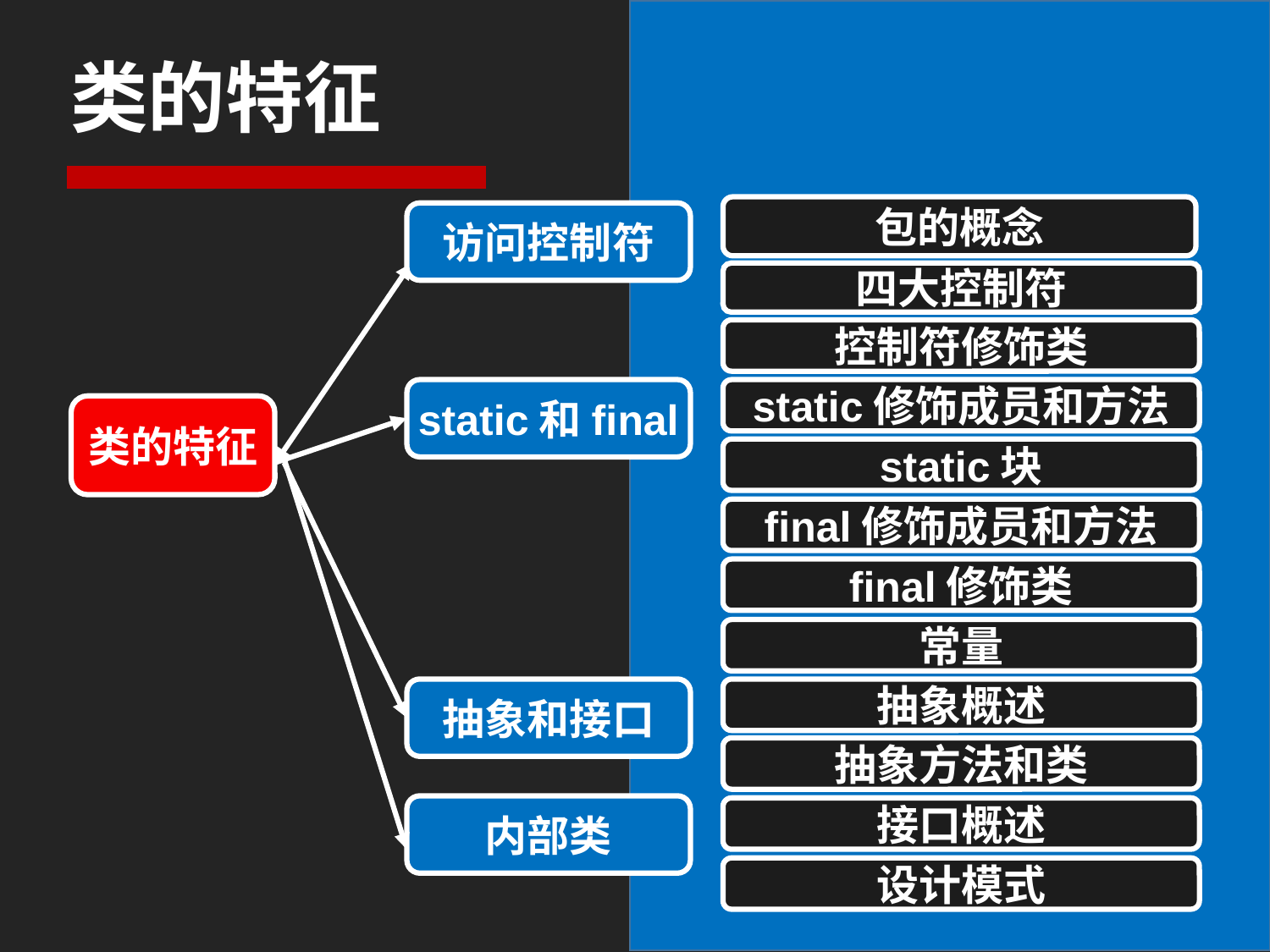

# 类的特征

包的概念
访问控制符
四大控制符
控制符修饰类
static和final
static修饰成员和方法
类的特征
static块
final修饰成员和方法
final修饰类
常量
抽象和接口
抽象概述
抽象方法和类
内部类
接口概述
设计模式